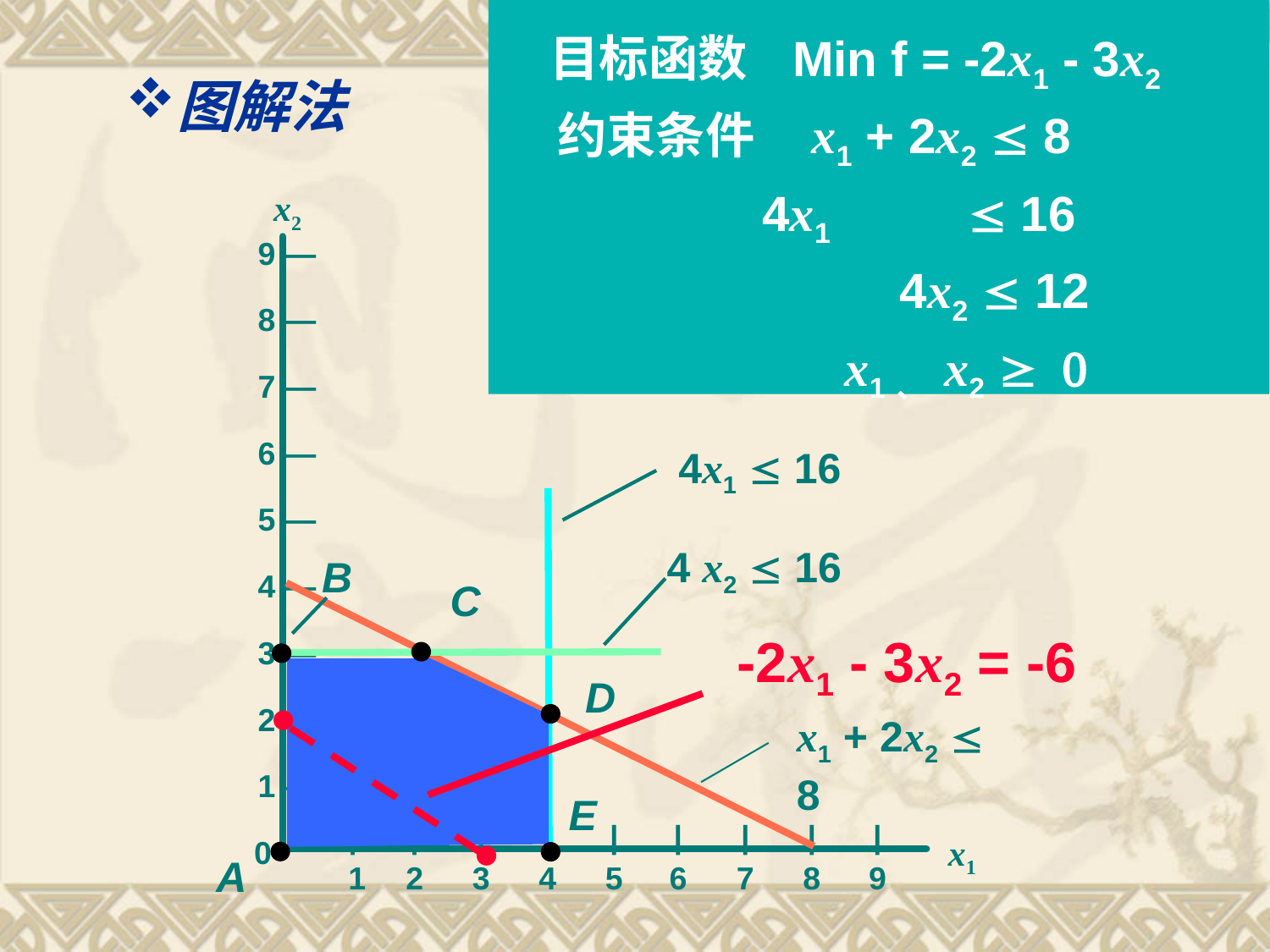

目标函数   Min f = -2x1 - 3x2
    约束条件    x1 + 2x2 ≤ 8
                   4x1          ≤ 16
                             4x2 ≤ 12
                            x1、 x2 ≥ 0

图解法

x2
9 —
8 —
7 —
6 —
5 —
4 —
3 —
2 —
1 —
0

4x1 ≤ 16

4 x2 ≤ 16
B
C

D

x1 + 2x2 ≤ 8

E

A
|	|	|	|	|	|	|	|	|
1	2	3	4	5	6	7	8	9
x1
-2x1 - 3x2 = -6